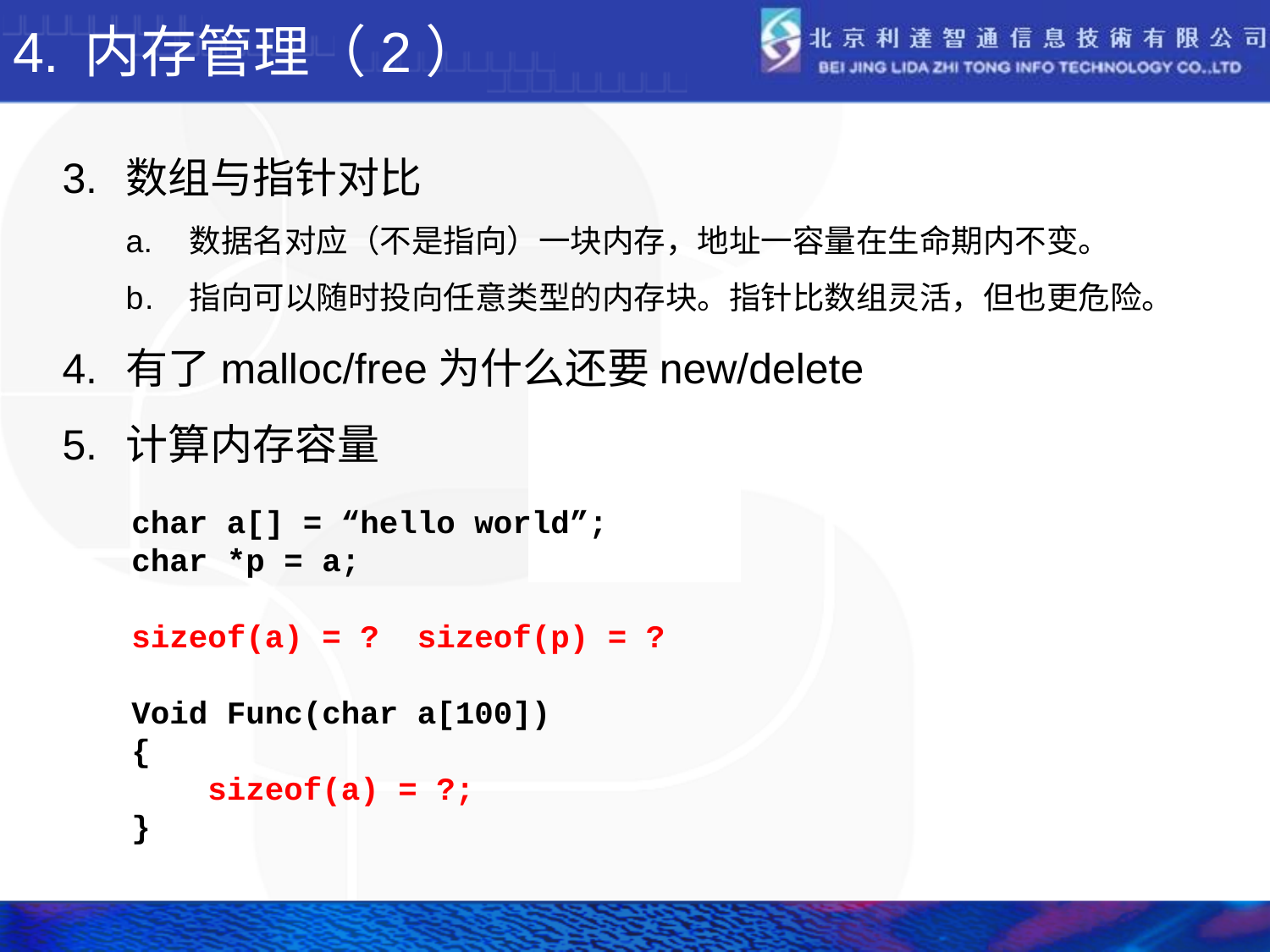

# 内存管理（2）
数组与指针对比
数据名对应（不是指向）一块内存，地址一容量在生命期内不变。
指向可以随时投向任意类型的内存块。指针比数组灵活，但也更危险。
有了malloc/free为什么还要new/delete
计算内存容量
char a[] = “hello world”;
char *p = a;

sizeof(a) = ?  sizeof(p) = ?

Void Func(char a[100])
{
    sizeof(a) = ?;
}